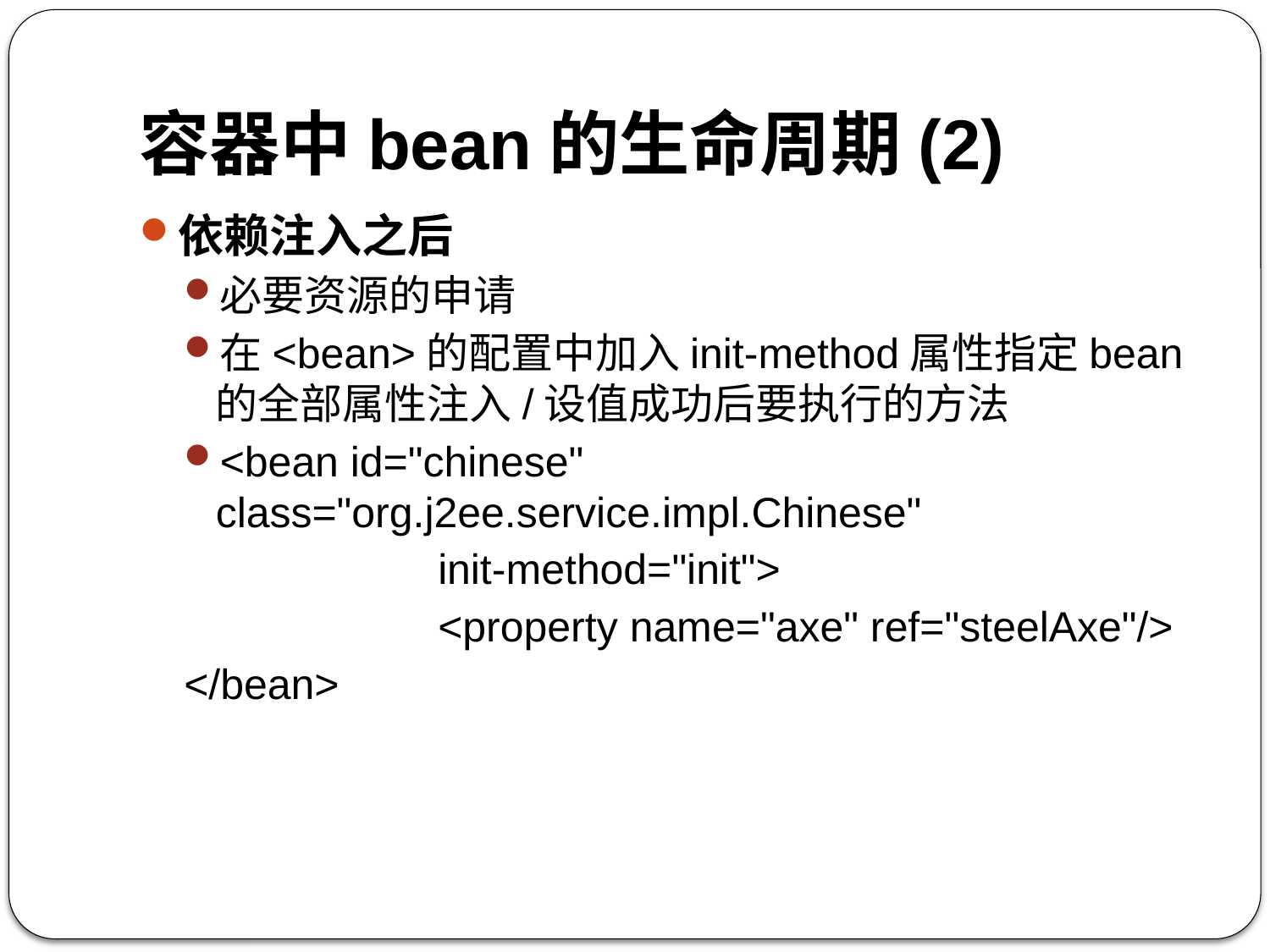

# 容器中bean的生命周期(2)
依赖注入之后
必要资源的申请
在<bean>的配置中加入init-method属性指定bean的全部属性注入/设值成功后要执行的方法
<bean id="chinese" class="org.j2ee.service.impl.Chinese"
		init-method="init">
		<property name="axe" ref="steelAxe"/>
</bean>